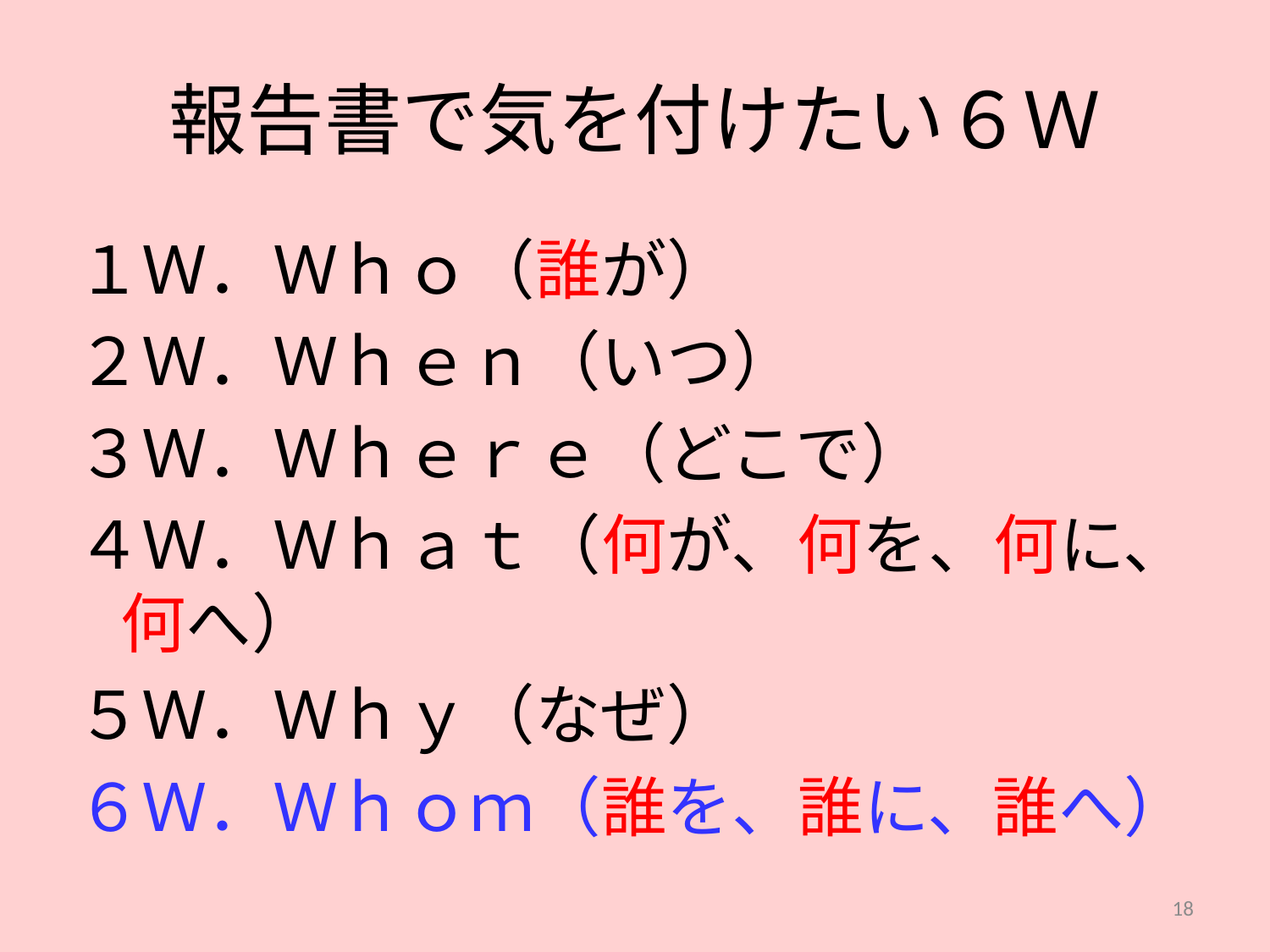

# 報告書で気を付けたい６Ｗ
１Ｗ．Ｗｈｏ（誰が）
２Ｗ．Ｗｈｅｎ（いつ）
３Ｗ．Ｗｈｅｒｅ（どこで）
４Ｗ．Ｗｈａｔ（何が、何を、何に、何へ）
５Ｗ．Ｗｈｙ（なぜ）
６Ｗ．Ｗｈｏｍ（誰を、誰に、誰へ）

18